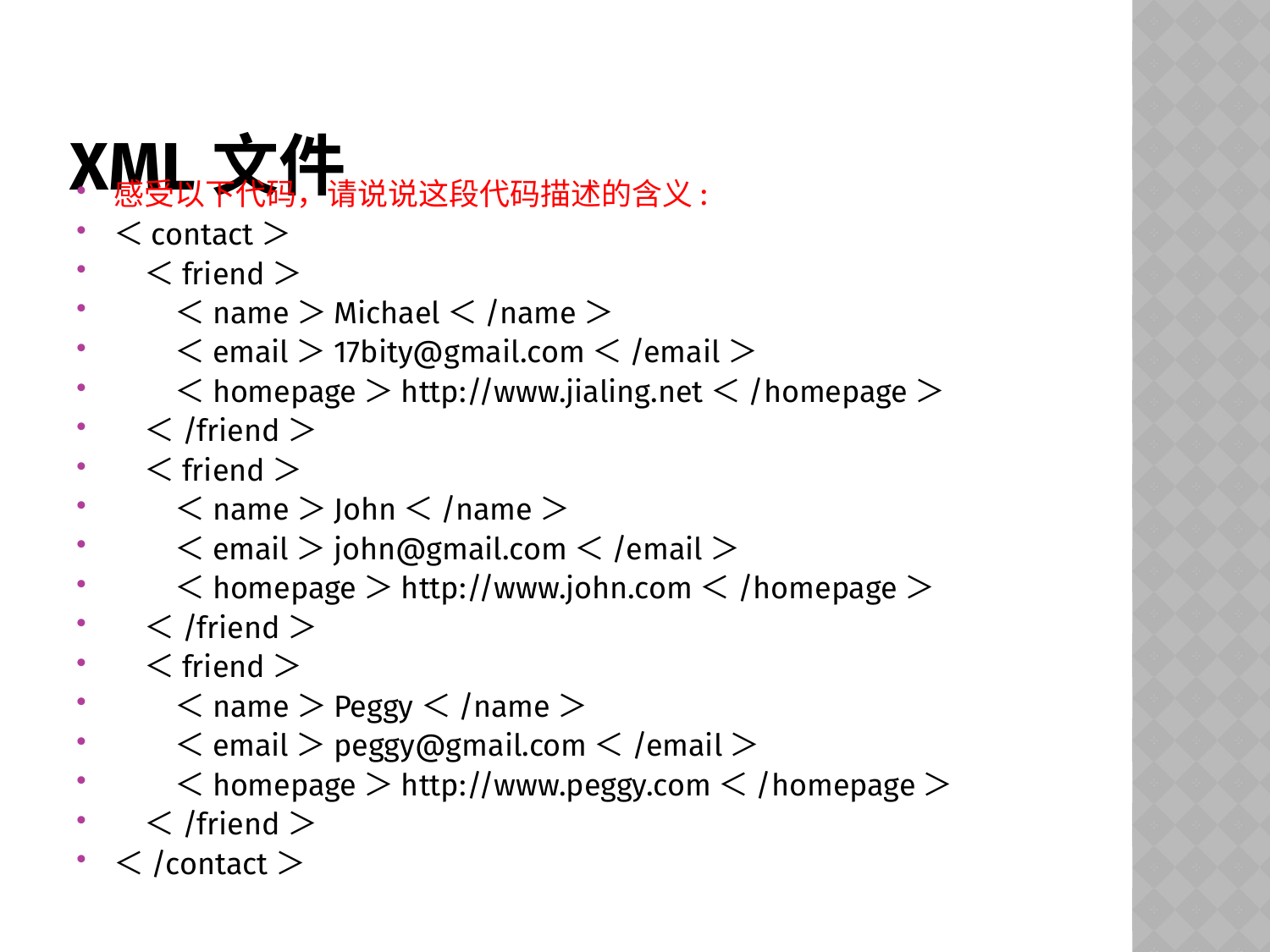

# XML文件
感受以下代码，请说说这段代码描述的含义:
＜contact＞
　＜friend＞
　　＜name＞Michael＜/name＞
　　＜email＞17bity@gmail.com＜/email＞
　　＜homepage＞http://www.jialing.net＜/homepage＞
　＜/friend＞
　＜friend＞
　　＜name＞John＜/name＞
　　＜email＞john@gmail.com＜/email＞
　　＜homepage＞http://www.john.com＜/homepage＞
　＜/friend＞
　＜friend＞
　　＜name＞Peggy＜/name＞
　　＜email＞peggy@gmail.com＜/email＞
　　＜homepage＞http://www.peggy.com＜/homepage＞
　＜/friend＞
＜/contact＞